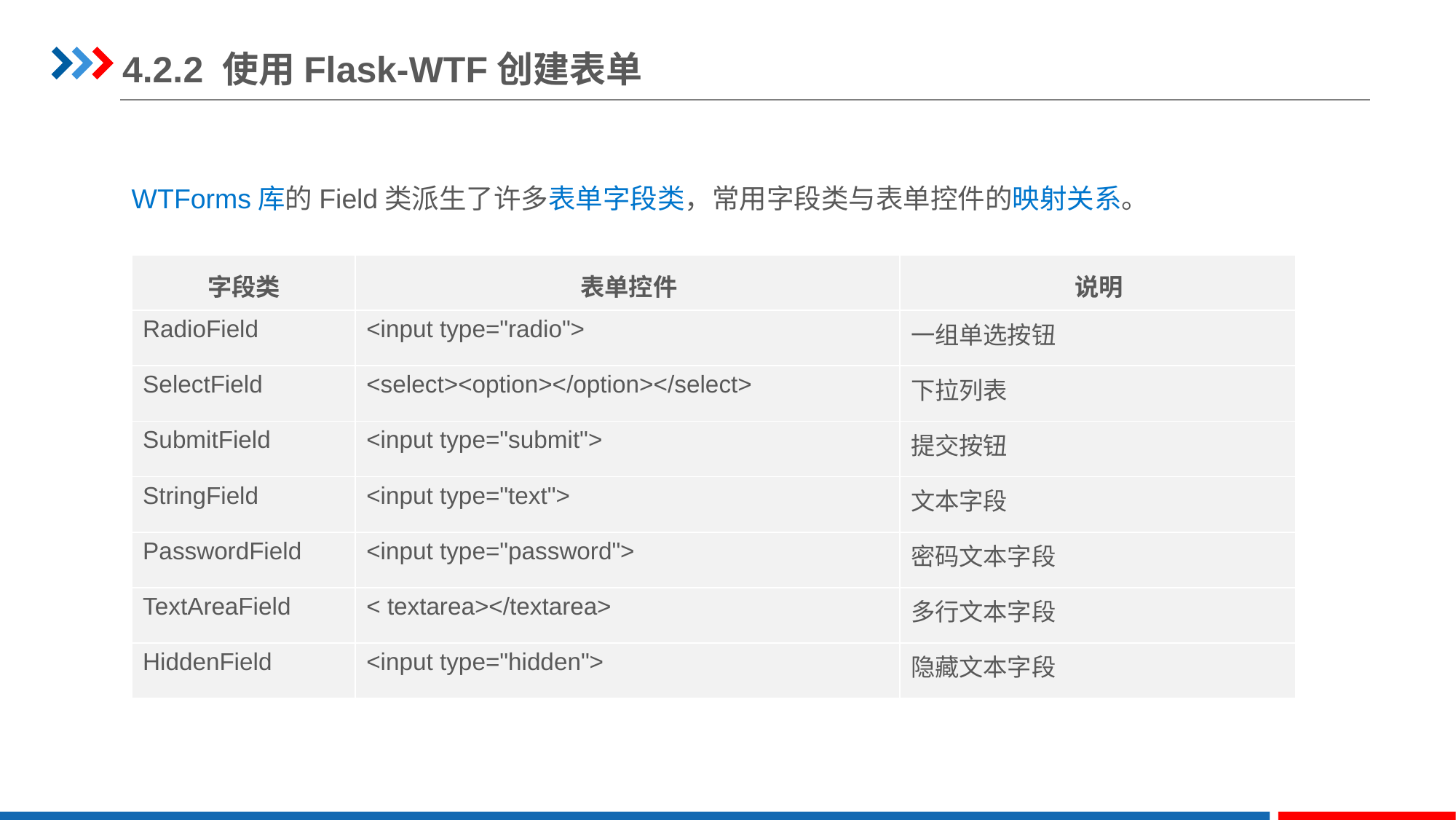

4.2.2 使用Flask-WTF创建表单
WTForms库的Field类派生了许多表单字段类，常用字段类与表单控件的映射关系。
| 字段类 | 表单控件 | 说明 |
| --- | --- | --- |
| RadioField | <input type="radio"> | 一组单选按钮 |
| SelectField | <select><option></option></select> | 下拉列表 |
| SubmitField | <input type="submit"> | 提交按钮 |
| StringField | <input type="text"> | 文本字段 |
| PasswordField | <input type="password"> | 密码文本字段 |
| TextAreaField | < textarea></textarea> | 多行文本字段 |
| HiddenField | <input type="hidden"> | 隐藏文本字段 |